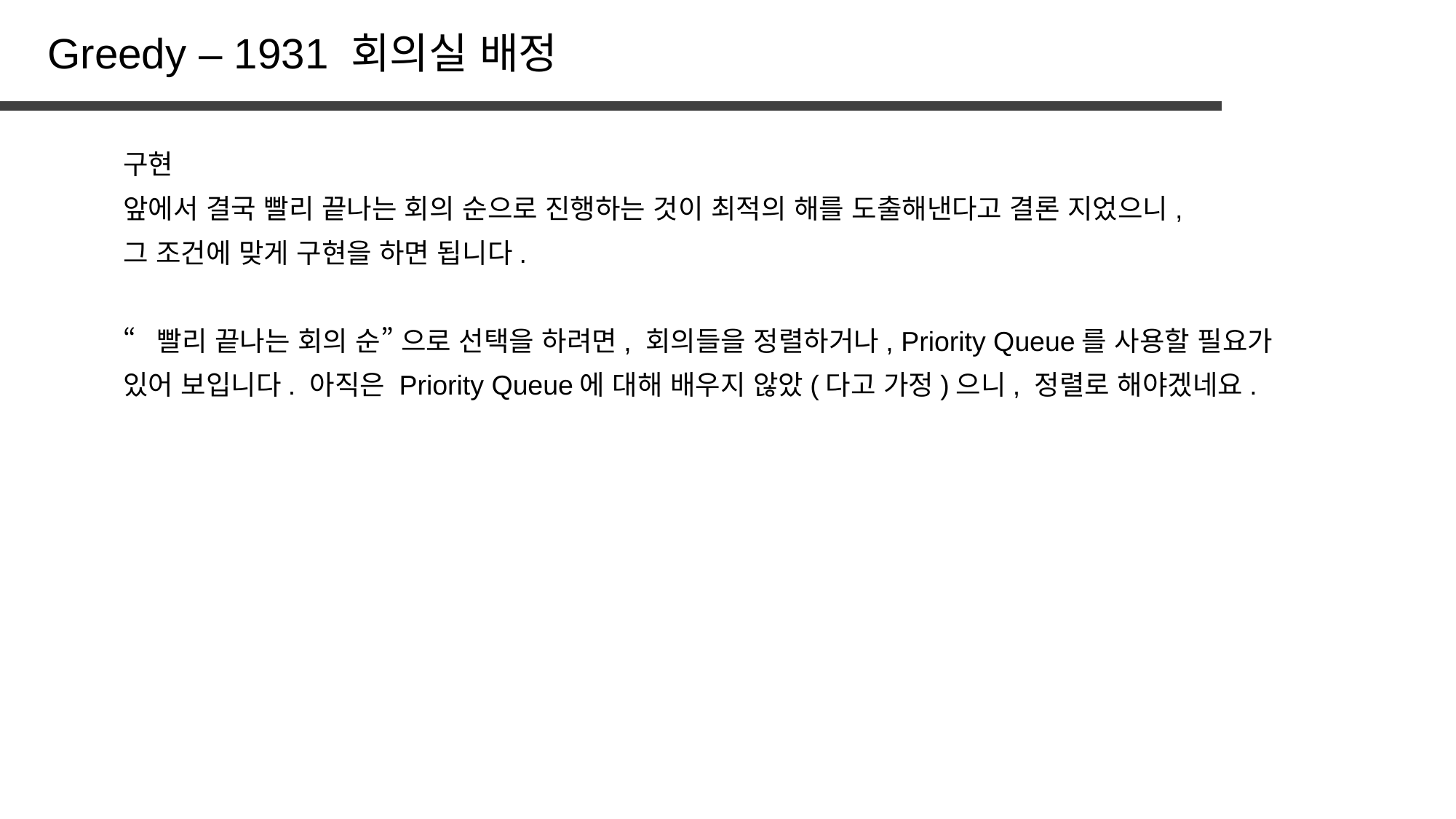

Greedy – 1931 회의실 배정
구현
앞에서 결국 빨리 끝나는 회의 순으로 진행하는 것이 최적의 해를 도출해낸다고 결론 지었으니,
그 조건에 맞게 구현을 하면 됩니다.
“빨리 끝나는 회의 순” 으로 선택을 하려면, 회의들을 정렬하거나, Priority Queue를 사용할 필요가
있어 보입니다. 아직은 Priority Queue에 대해 배우지 않았(다고 가정)으니, 정렬로 해야겠네요.